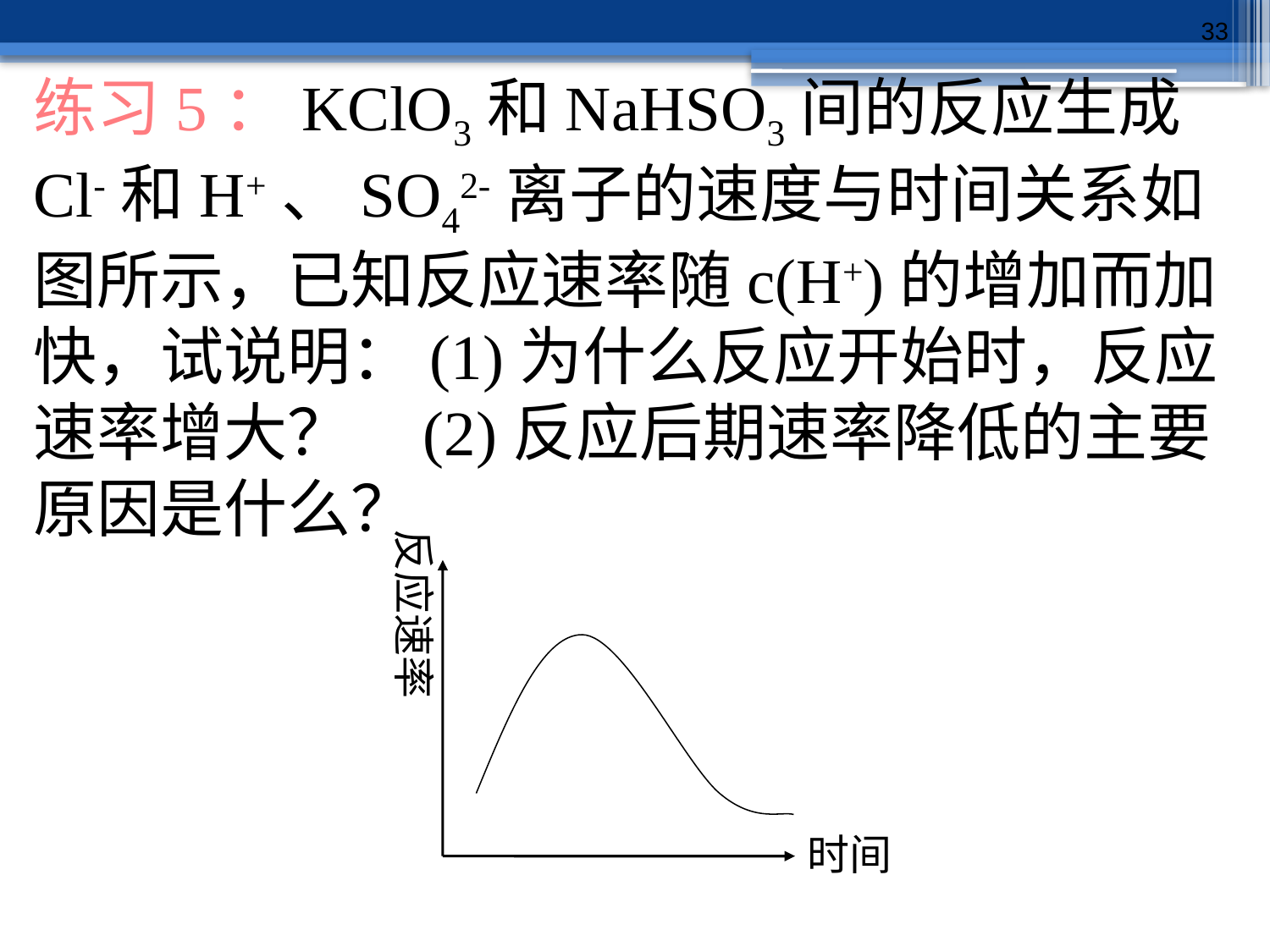

33
练习5：KClO3和NaHSO3间的反应生成Cl-和H+、SO42-离子的速度与时间关系如图所示，已知反应速率随c(H+)的增加而加快，试说明：(1)为什么反应开始时，反应速率增大？    (2)反应后期速率降低的主要原因是什么？
 反应速率

时间